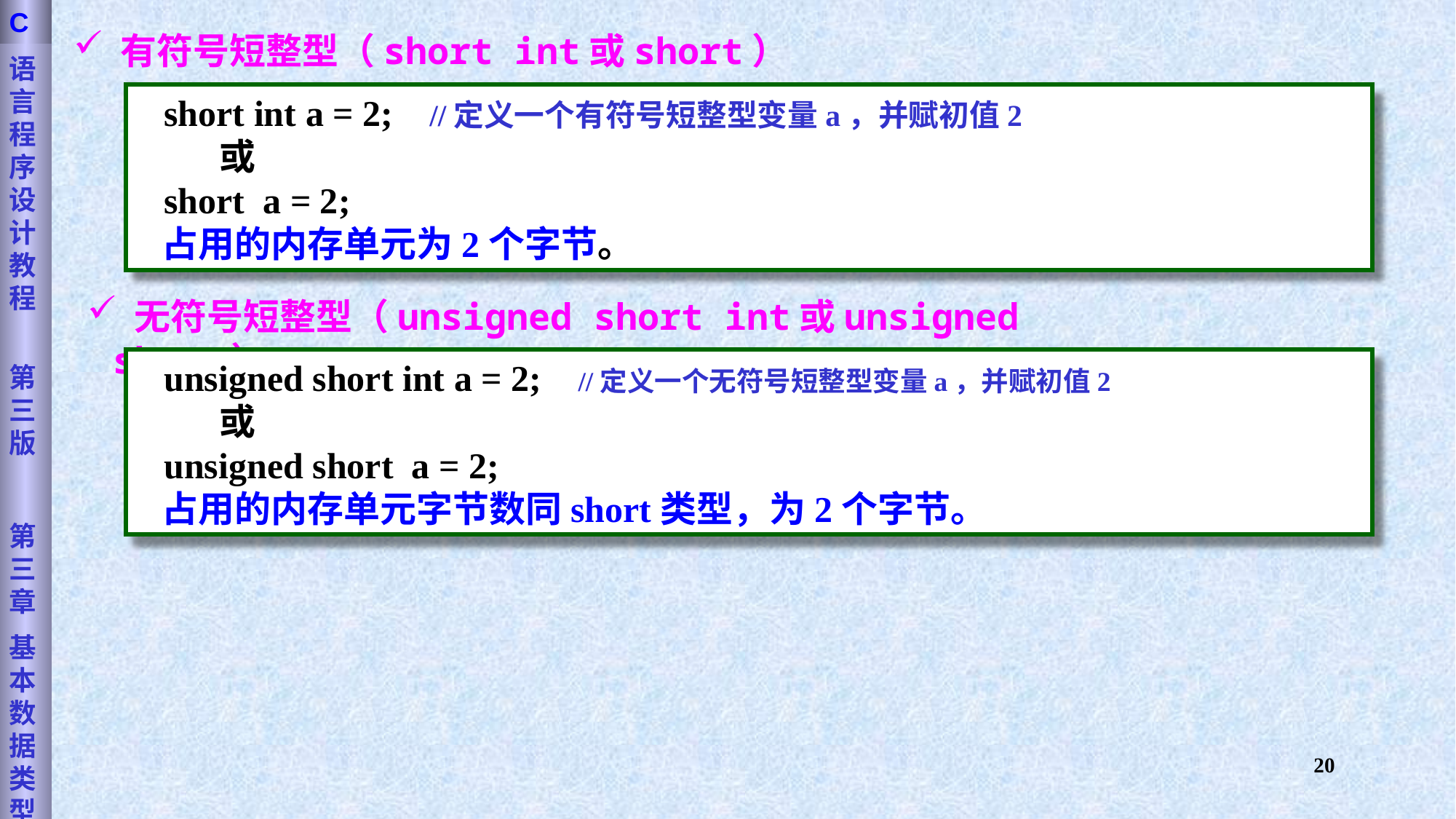

语言程序设计教程
第三版

第三章
基本数据类型
C
 有符号短整型（short int或short）

   short int a = 2;    //定义一个有符号短整型变量a，并赋初值2
         或
   short  a = 2;
  占用的内存单元为2个字节。
 无符号短整型（unsigned short int或unsigned short）

   unsigned short int a = 2;    //定义一个无符号短整型变量a，并赋初值2
         或
   unsigned short  a = 2;
  占用的内存单元字节数同short类型，为2个字节。
20